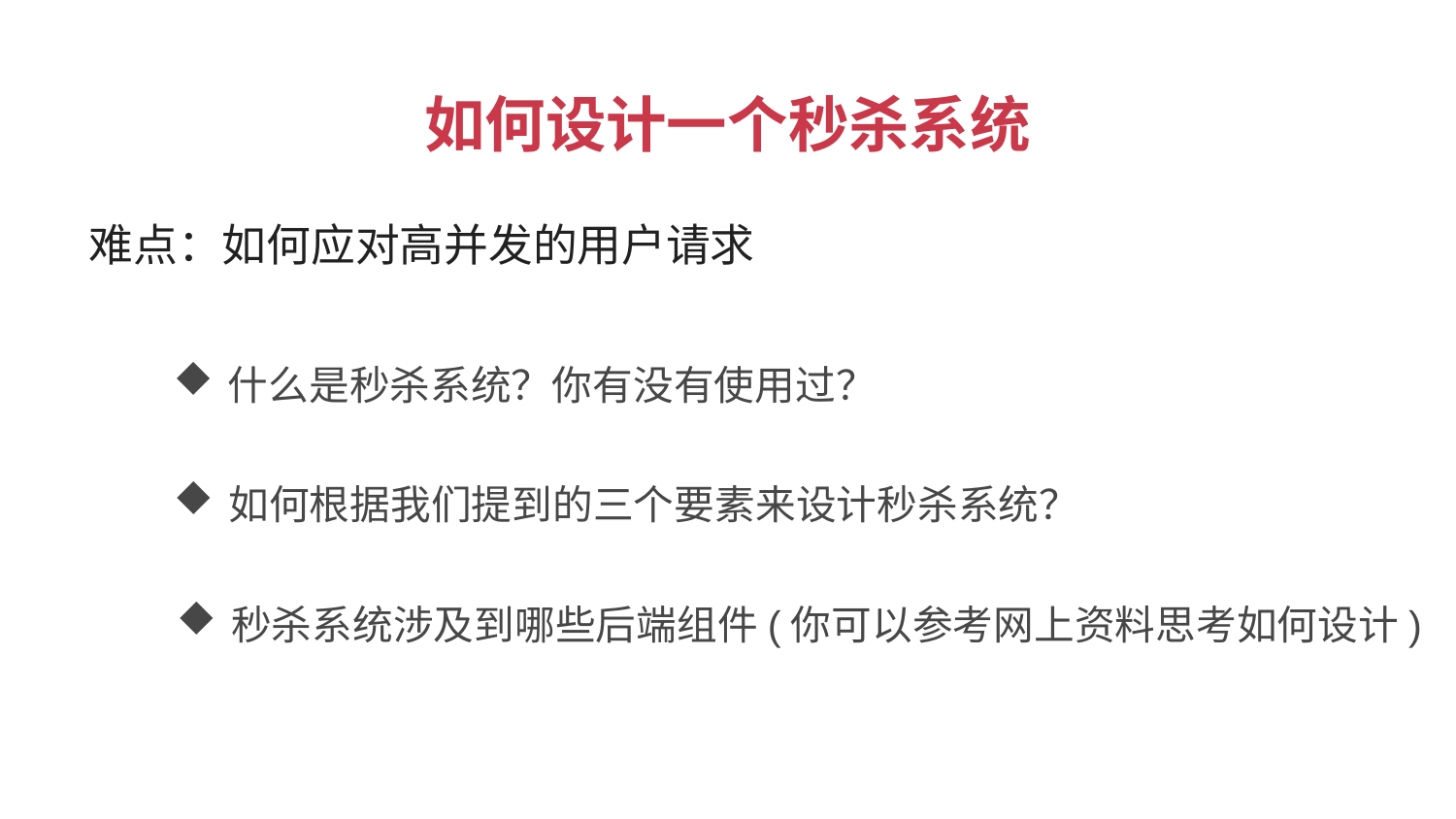

如何设计一个秒杀系统
难点：如何应对高并发的用户请求
什么是秒杀系统？你有没有使用过？
如何根据我们提到的三个要素来设计秒杀系统？
秒杀系统涉及到哪些后端组件(你可以参考网上资料思考如何设计)